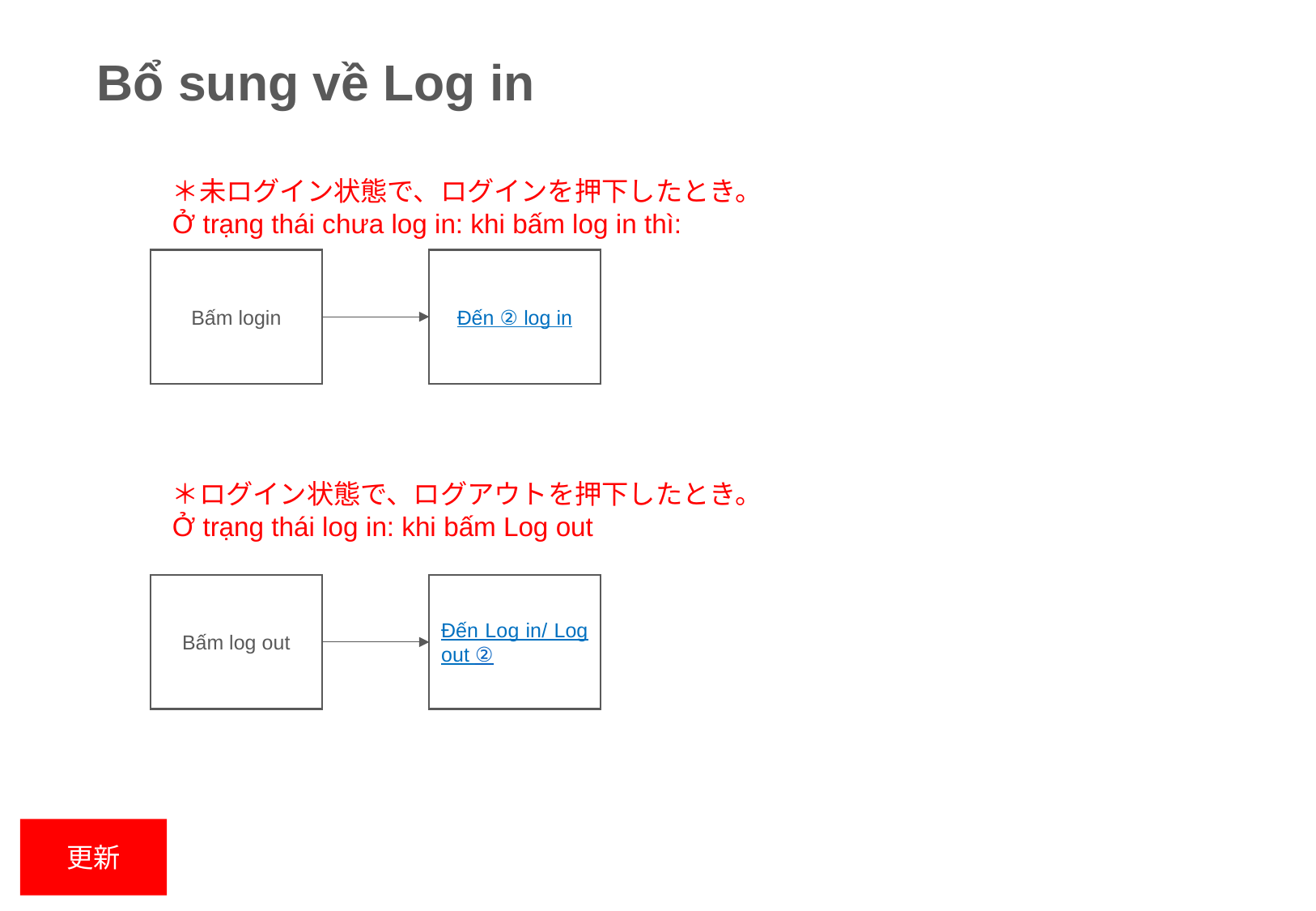

Bổ sung về Log in
＊未ログイン状態で、ログインを押下したとき。
Ở trạng thái chưa log in: khi bấm log in thì:
Bấm login
Đến ② log in
＊ログイン状態で、ログアウトを押下したとき。
Ở trạng thái log in: khi bấm Log out
Bấm log out
Đến Log in/ Log out ②
更新